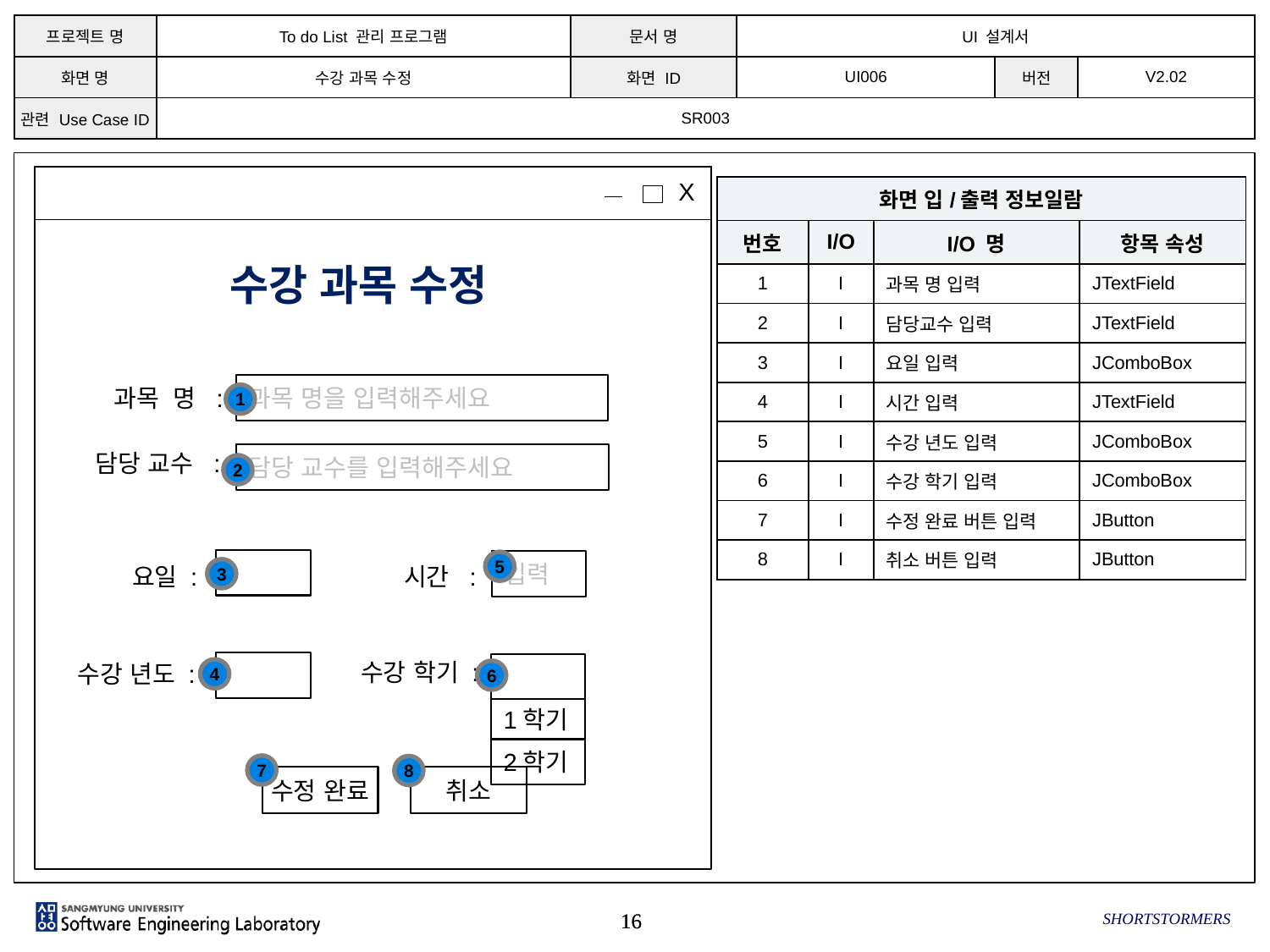

| 프로젝트 명 | To do List 관리 프로그램 | 문서 명 | UI 설계서 |  |  |
| --- | --- | --- | --- | --- | --- |
| 화면 명 | 수강 과목 수정 | 화면 ID | UI006 | 버전 | V2.02 |
| 관련 Use Case ID | SR003 |  |  |  |  |

X

수강 과목 수정
과목 명을 입력해주세요
과목  명  :
담당 교수  :
담당 교수를 입력해주세요

입력
시간  :
요일 :
수강 학기 :
수강 년도 :

1학기
2학기
수정 완료
취소
| 화면 입/출력 정보일람 |  |  |  |
| --- | --- | --- | --- |
| 번호 | I/O | I/O 명 | 항목 속성 |
| 1 | I | 과목 명 입력 | JTextField |
| 2 | I | 담당교수 입력 | JTextField |
| 3 | I | 요일 입력 | JComboBox |
| 4 | I | 시간 입력 | JTextField |
| 5 | I | 수강 년도 입력 | JComboBox |
| 6 | I | 수강 학기 입력 | JComboBox |
| 7 | I | 수정 완료 버튼 입력 | JButton |
| 8 | I | 취소 버튼 입력 | JButton |
1
2
5
3
4
6
7
8
SHORTSTORMERS